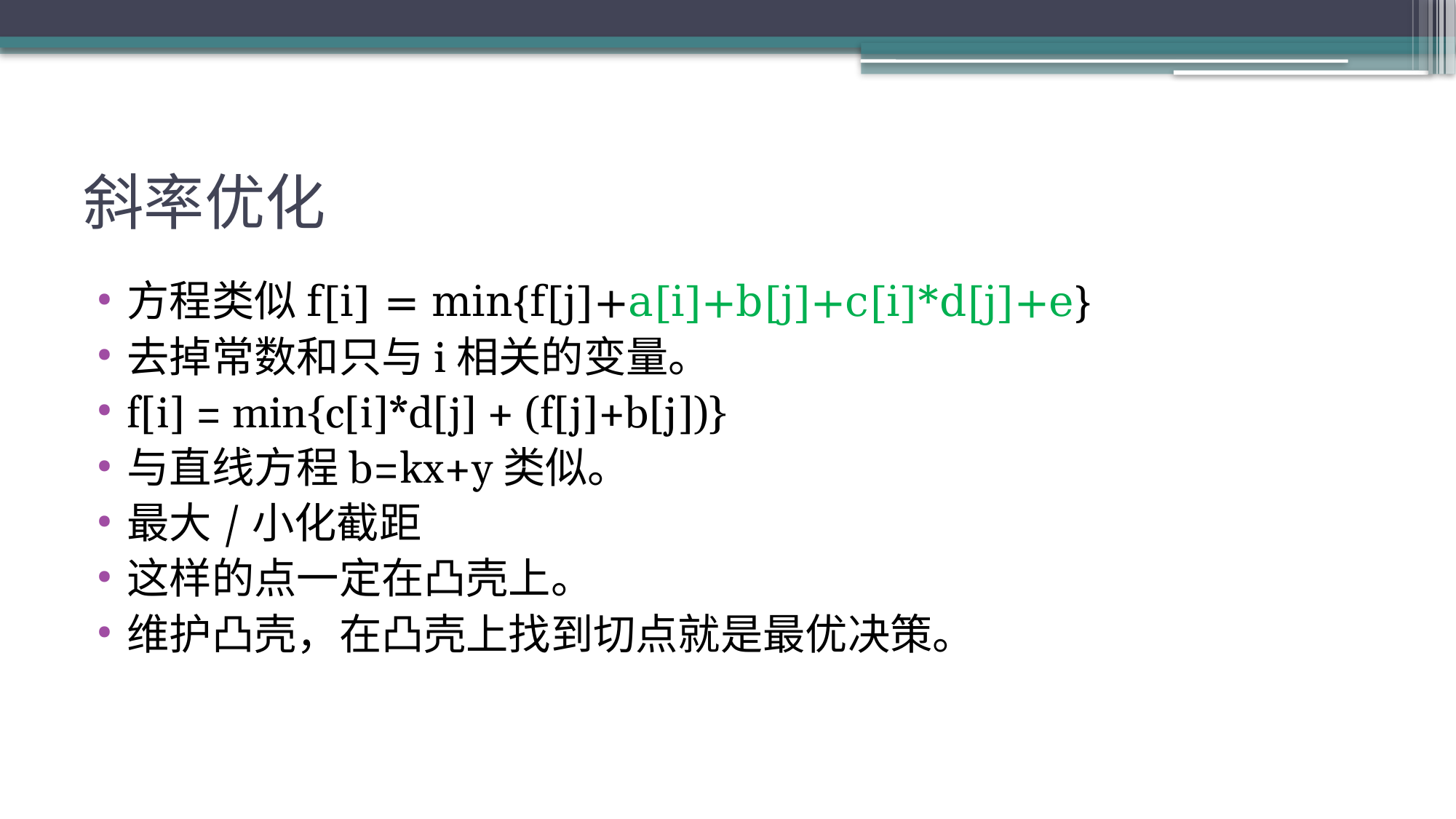

# 斜率优化
方程类似f[i] = min{f[j]+a[i]+b[j]+c[i]*d[j]+e}
去掉常数和只与i相关的变量。
f[i] = min{c[i]*d[j] + (f[j]+b[j])}
与直线方程b=kx+y类似。
最大/小化截距
这样的点一定在凸壳上。
维护凸壳，在凸壳上找到切点就是最优决策。